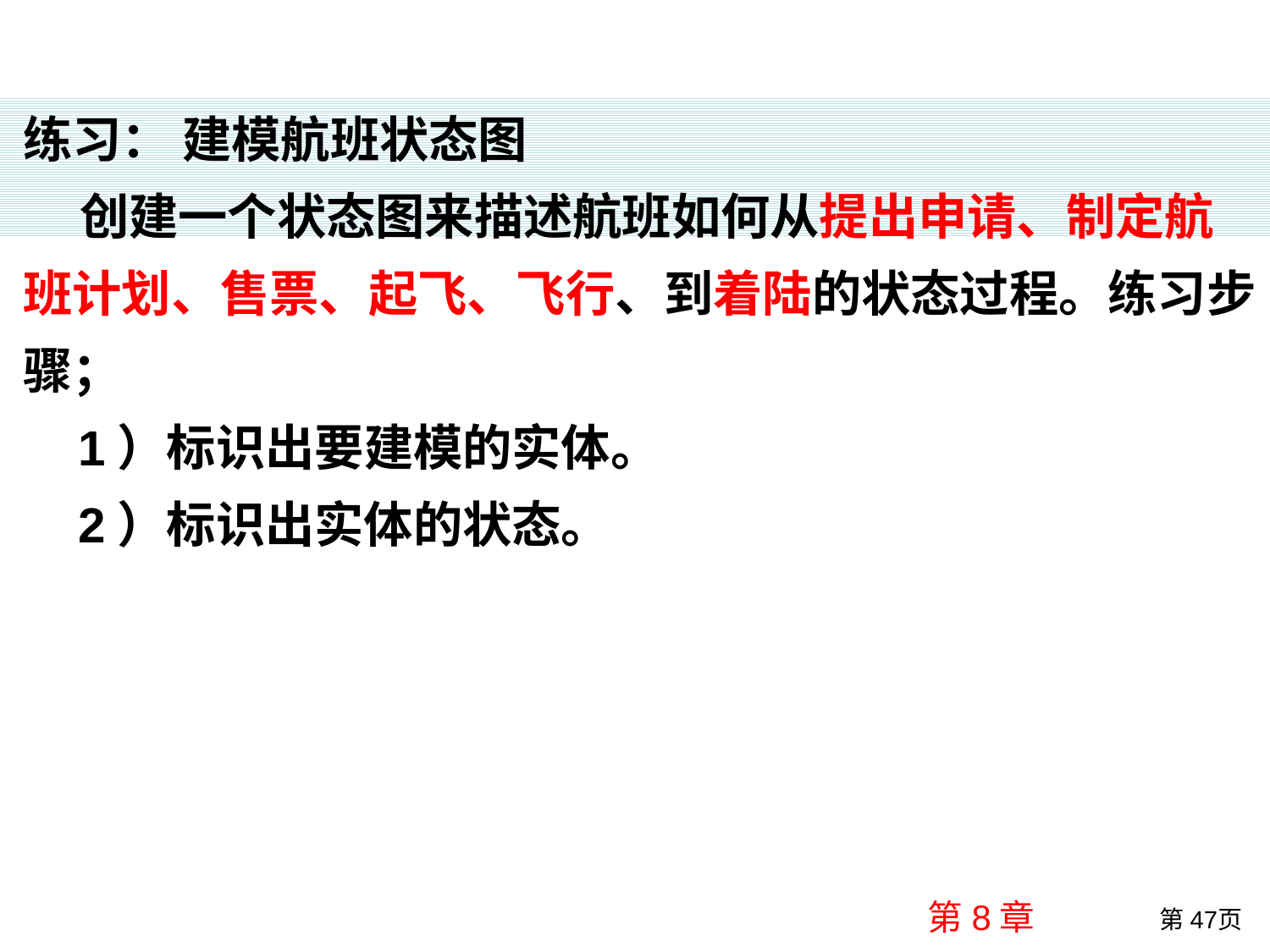

练习： 建模航班状态图
    创建一个状态图来描述航班如何从提出申请、制定航班计划、售票、起飞、飞行、到着陆的状态过程。练习步骤；
    1）标识出要建模的实体。
    2）标识出实体的状态。
第47页